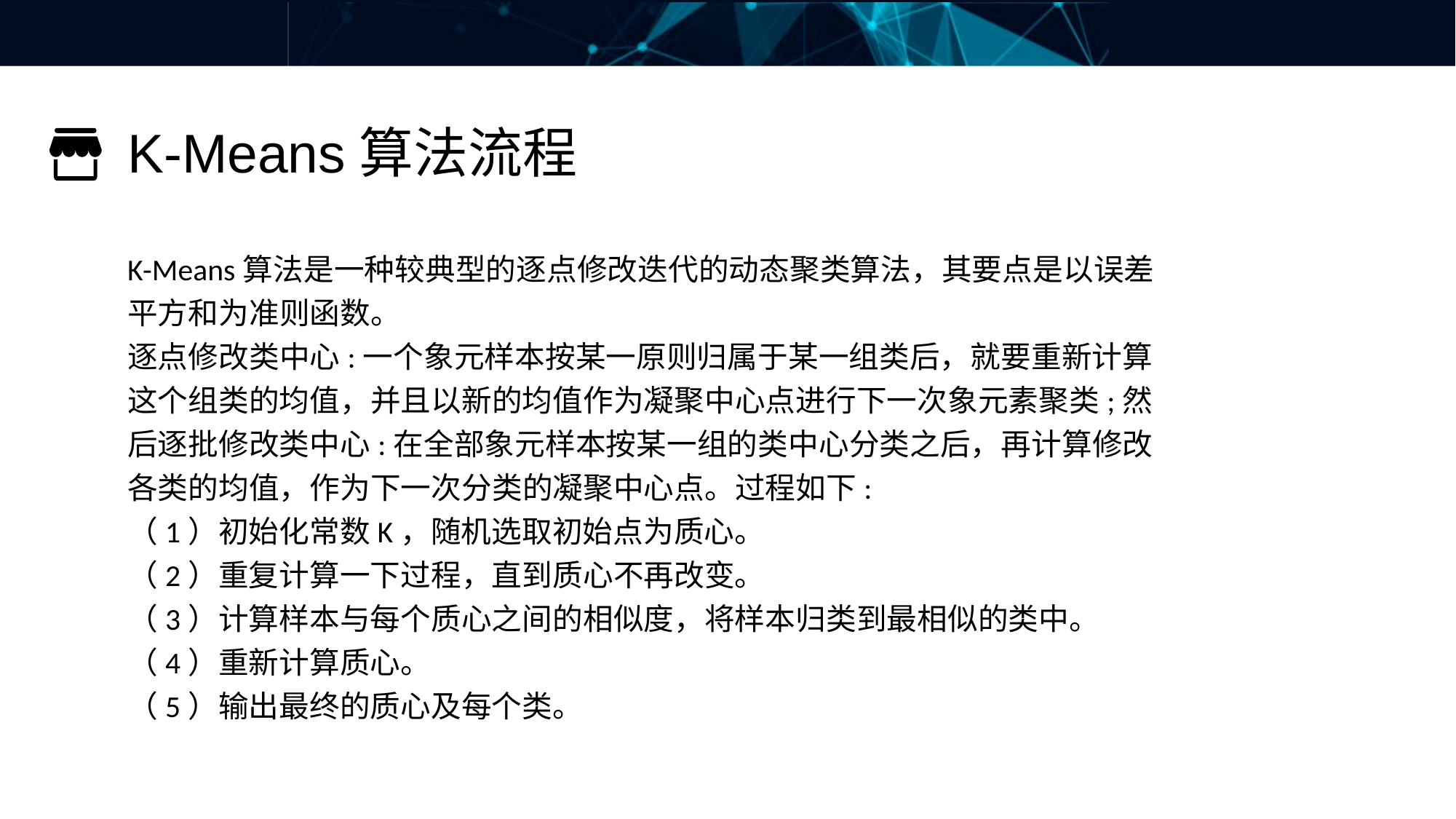

K-Means算法流程

K-Means算法是一种较典型的逐点修改迭代的动态聚类算法，其要点是以误差平方和为准则函数。
逐点修改类中心:一个象元样本按某一原则归属于某一组类后，就要重新计算这个组类的均值，并且以新的均值作为凝聚中心点进行下一次象元素聚类;然后逐批修改类中心:在全部象元样本按某一组的类中心分类之后，再计算修改各类的均值，作为下一次分类的凝聚中心点。过程如下:
（1）初始化常数K，随机选取初始点为质心。
（2）重复计算一下过程，直到质心不再改变。
（3）计算样本与每个质心之间的相似度，将样本归类到最相似的类中。
（4）重新计算质心。
（5）输出最终的质心及每个类。